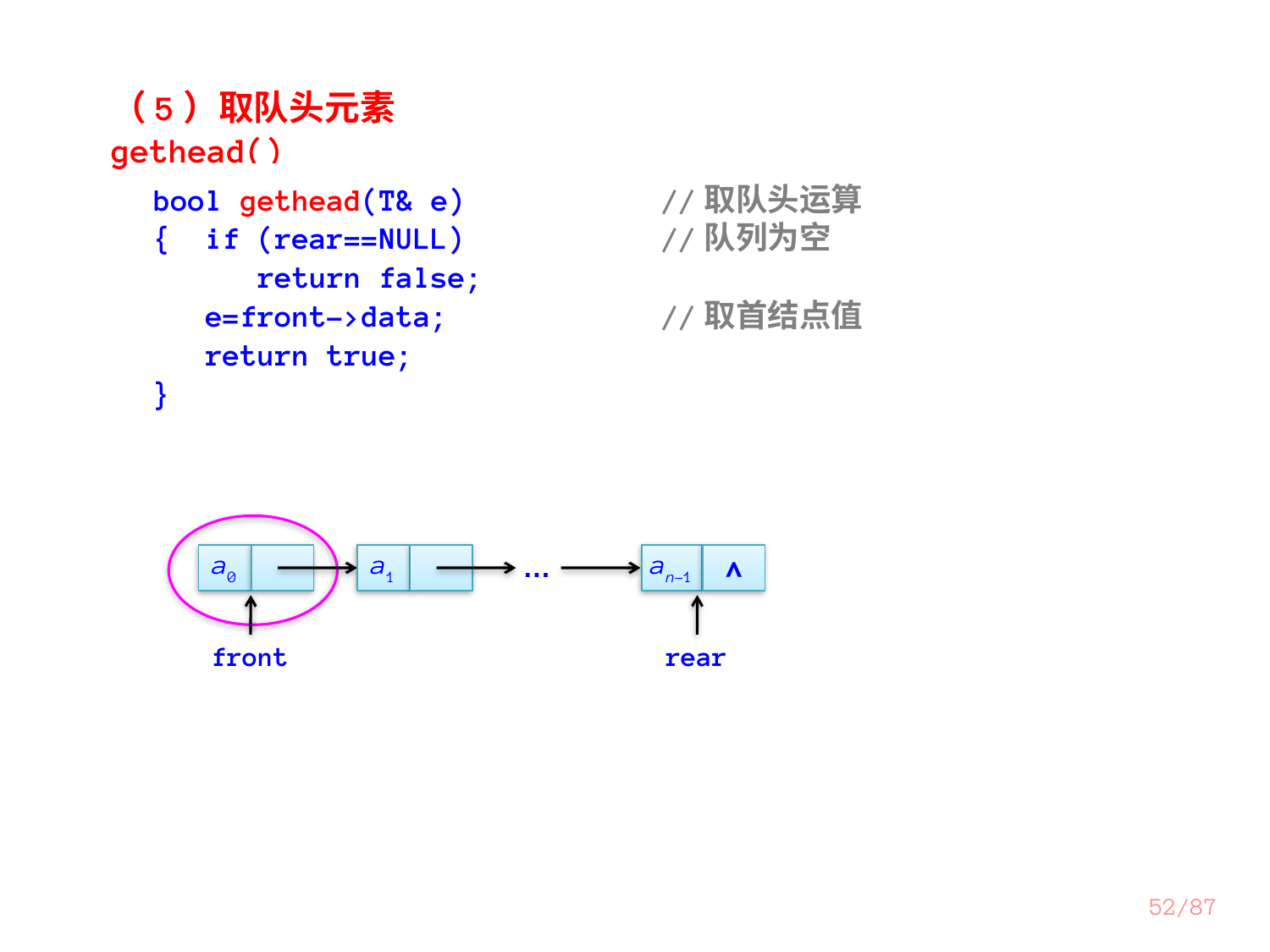

（5）取队头元素gethead()
bool gethead(T& e)		//取队头运算
{  if (rear==NULL)		//队列为空
      return false;
   e=front->data;		//取首结点值
   return true;
}

a0

a1

an-1
∧

…

front
rear
52/87